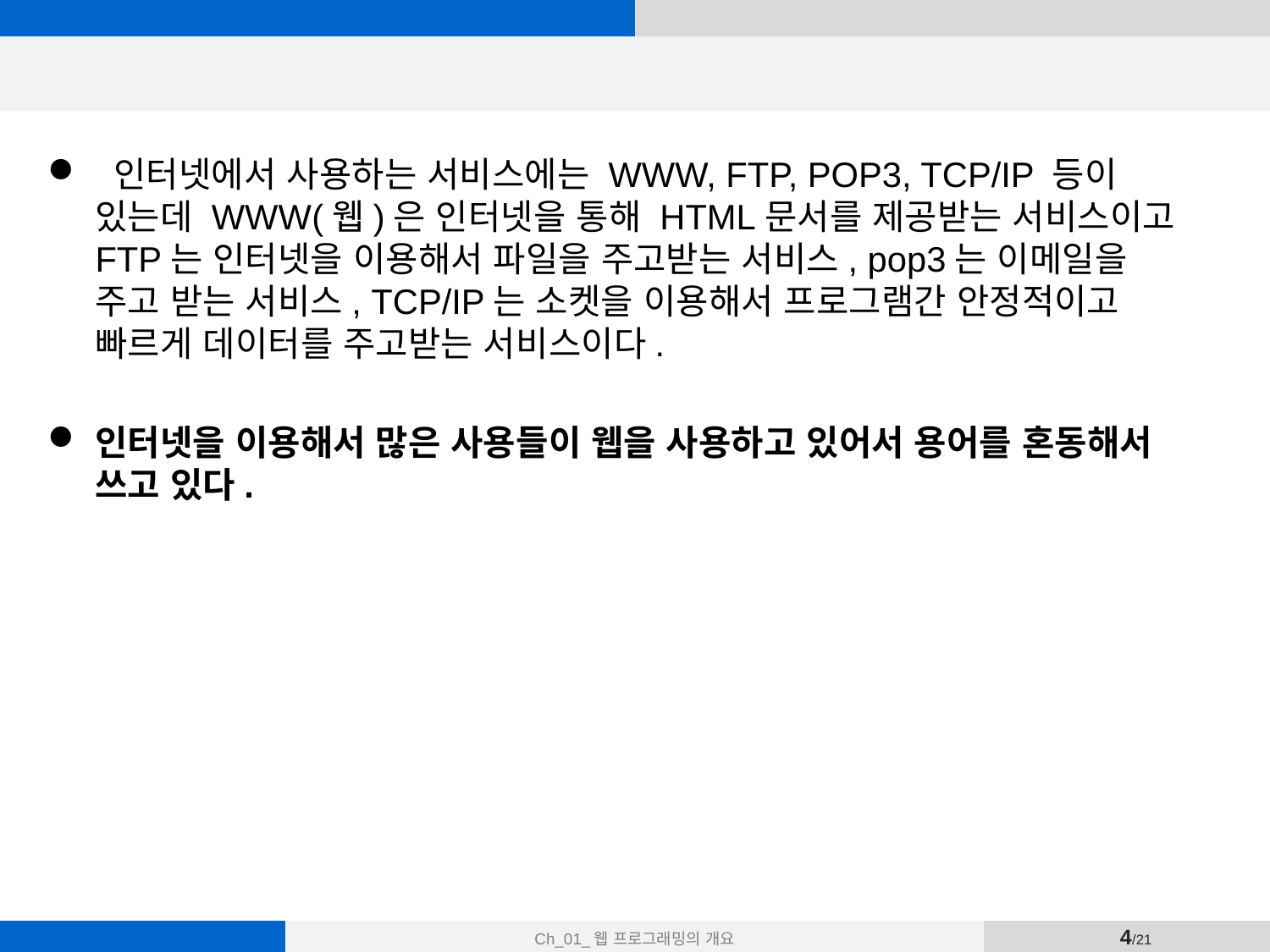

#
 인터넷에서 사용하는 서비스에는 WWW, FTP, POP3, TCP/IP 등이 있는데 WWW(웹)은 인터넷을 통해 HTML문서를 제공받는 서비스이고 FTP는 인터넷을 이용해서 파일을 주고받는 서비스, pop3는 이메일을 주고 받는 서비스, TCP/IP는 소켓을 이용해서 프로그램간 안정적이고 빠르게 데이터를 주고받는 서비스이다.

인터넷을 이용해서 많은 사용들이 웹을 사용하고 있어서 용어를 혼동해서 쓰고 있다.